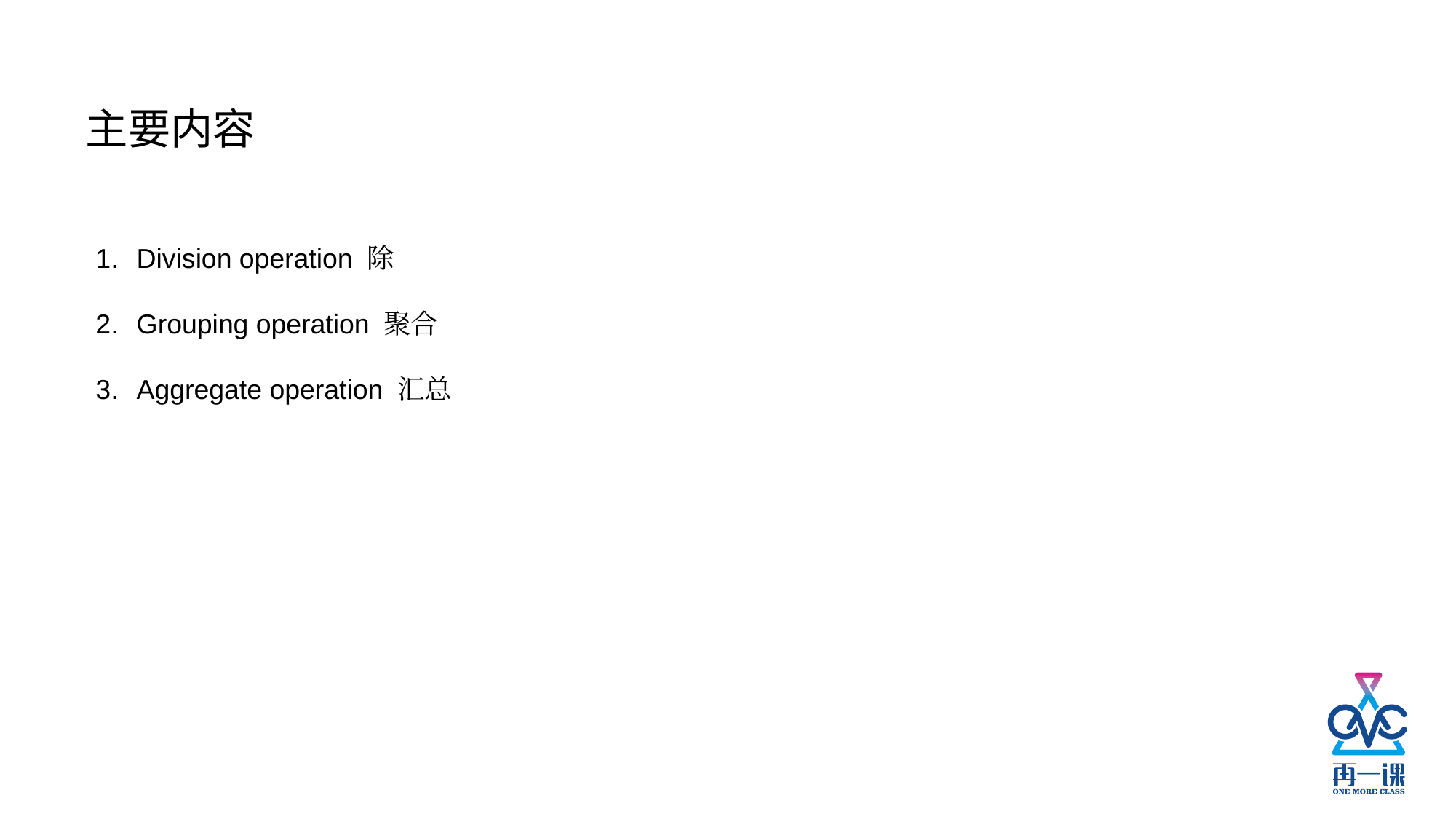

主要内容
Division operation 除

Grouping operation 聚合

Aggregate operation 汇总